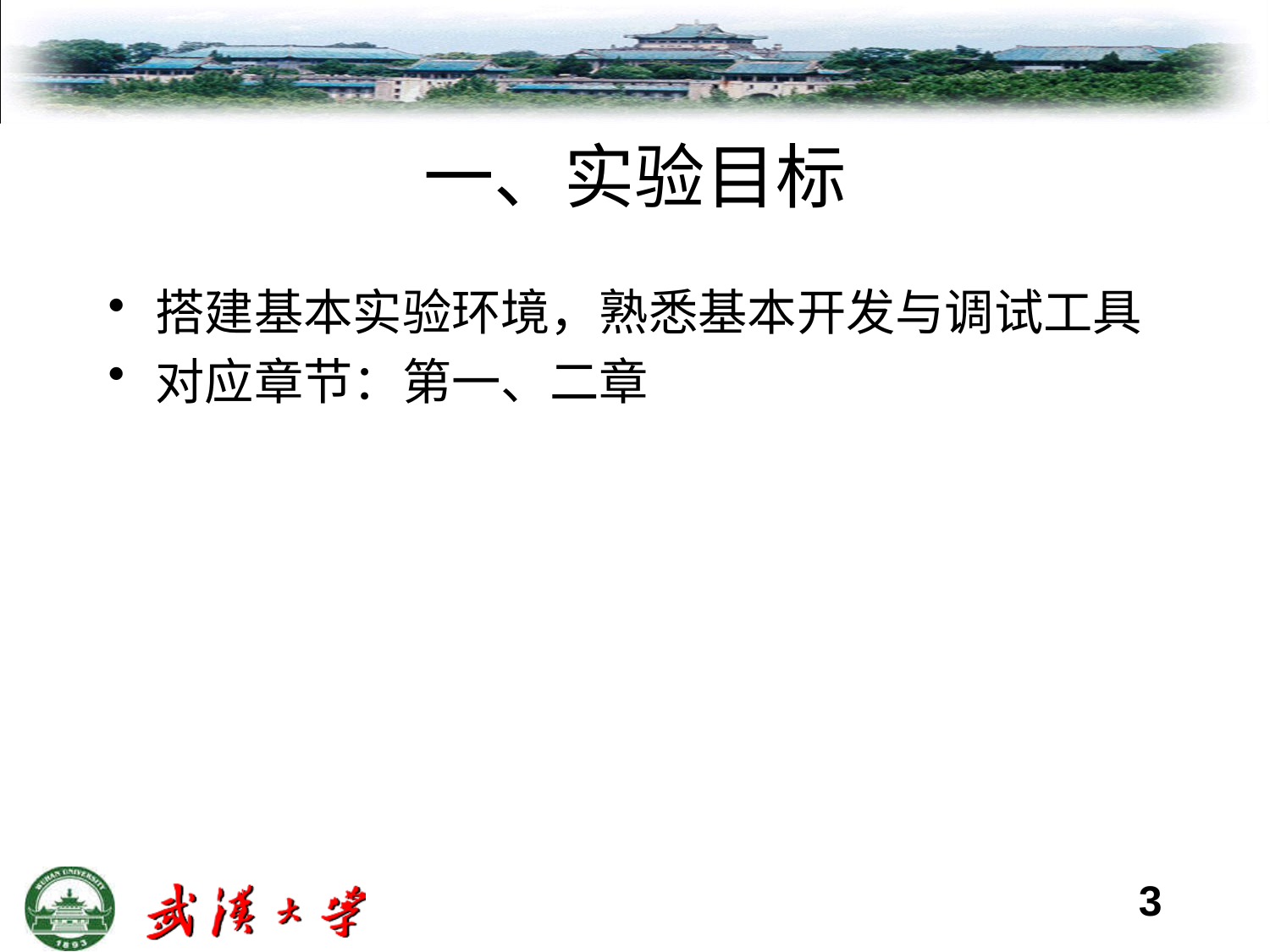

# 一、实验目标
搭建基本实验环境，熟悉基本开发与调试工具
对应章节：第一、二章
3